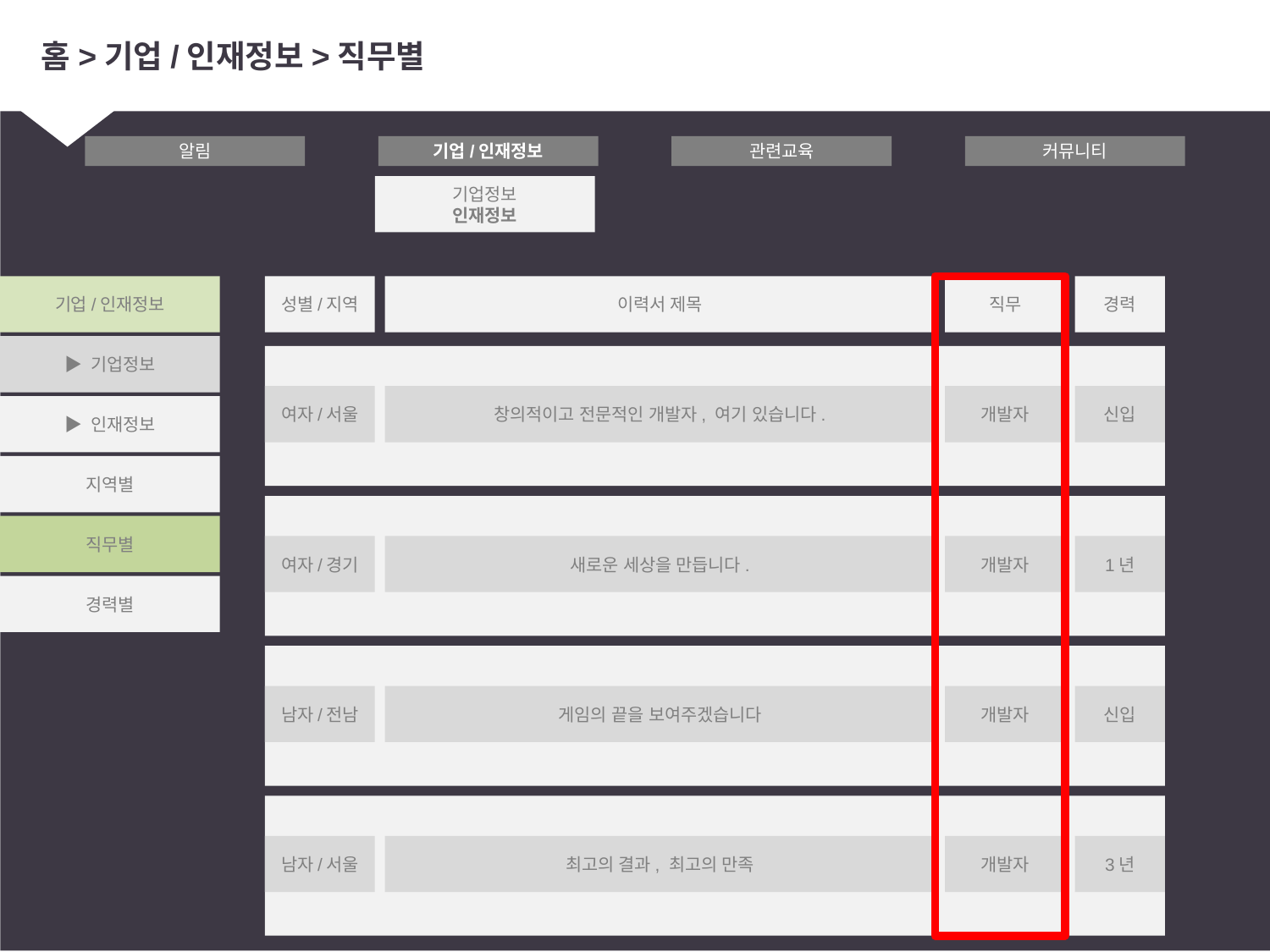

# 홈>기업/인재정보>직무별
알림
기업/인재정보
관련교육
커뮤니티
기업정보
인재정보
기업/인재정보
성별/지역
이력서 제목

직무
경력
▶ 기업정보
▶ 인재정보
여자/서울
창의적이고 전문적인 개발자, 여기 있습니다.
개발자
신입
▶ 인재정보
지역별
▶ 인재정보
직무별
여자/경기
새로운 세상을 만듭니다.
개발자
1년
경력별
▶ 인재정보
남자/전남
게임의 끝을 보여주겠습니다
개발자
신입
▶ 인재정보
남자/서울
최고의 결과, 최고의 만족
개발자
3년